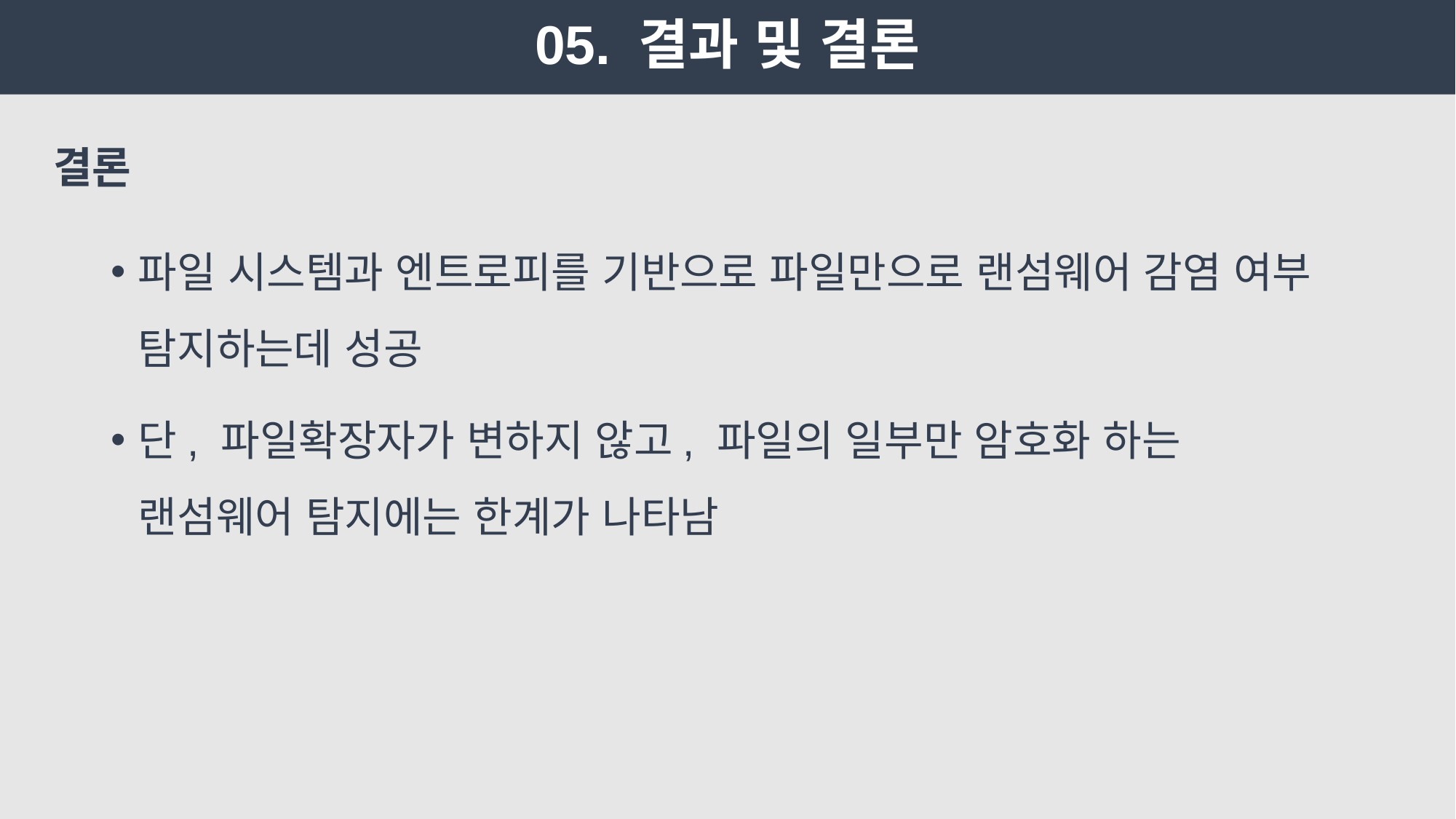

# 05. 결과 및 결론
결론
파일 시스템과 엔트로피를 기반으로 파일만으로 랜섬웨어 감염 여부 탐지하는데 성공
단, 파일확장자가 변하지 않고, 파일의 일부만 암호화 하는 랜섬웨어 탐지에는 한계가 나타남